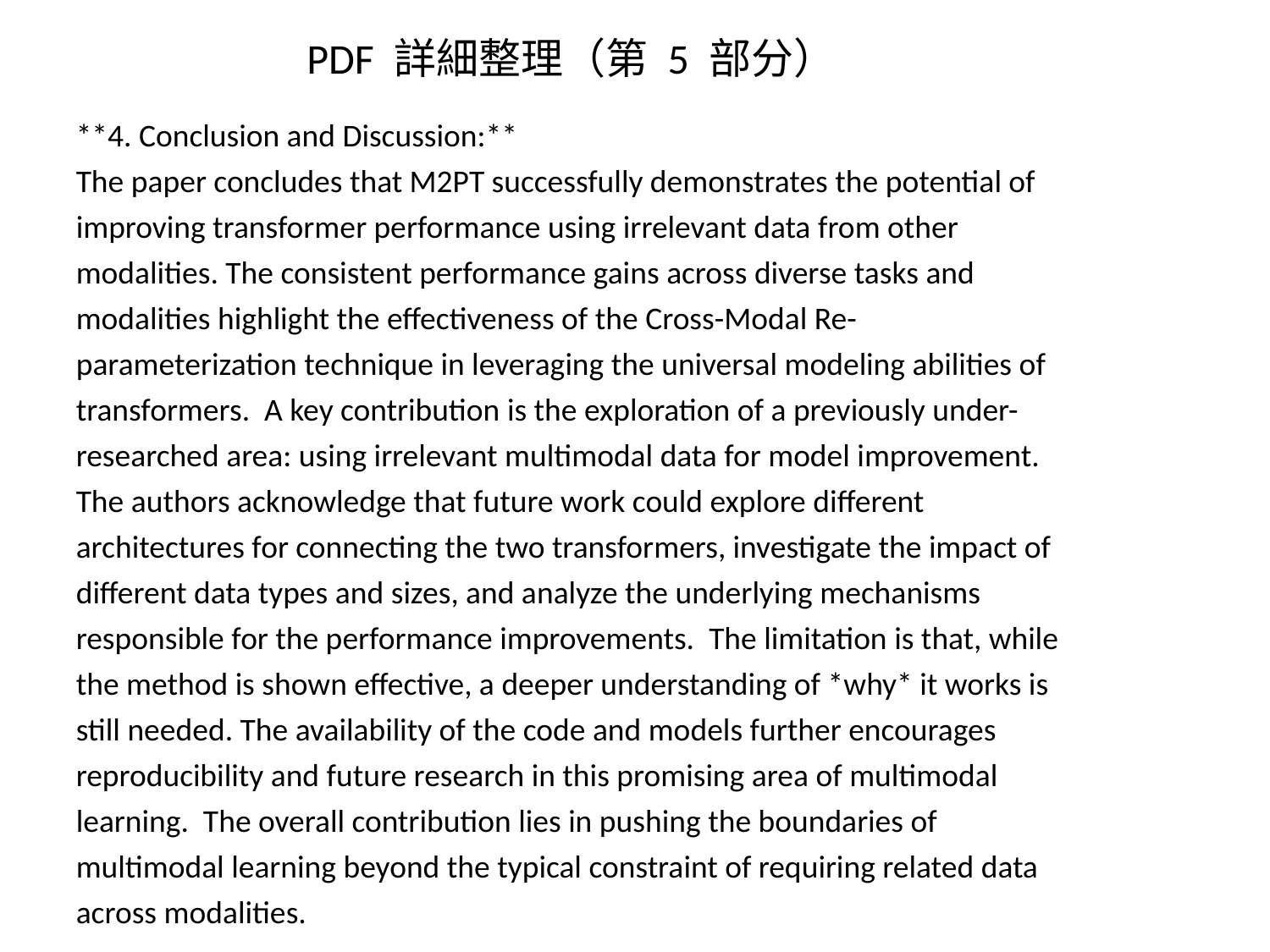

PDF 詳細整理（第 5 部分）

**4. Conclusion and Discussion:**
The paper concludes that M2PT successfully demonstrates the potential of improving transformer performance using irrelevant data from other modalities. The consistent performance gains across diverse tasks and modalities highlight the effectiveness of the Cross-Modal Re-parameterization technique in leveraging the universal modeling abilities of transformers.  A key contribution is the exploration of a previously under-researched area: using irrelevant multimodal data for model improvement.  The authors acknowledge that future work could explore different architectures for connecting the two transformers, investigate the impact of different data types and sizes, and analyze the underlying mechanisms responsible for the performance improvements.  The limitation is that, while the method is shown effective, a deeper understanding of *why* it works is still needed. The availability of the code and models further encourages reproducibility and future research in this promising area of multimodal learning.  The overall contribution lies in pushing the boundaries of multimodal learning beyond the typical constraint of requiring related data across modalities.